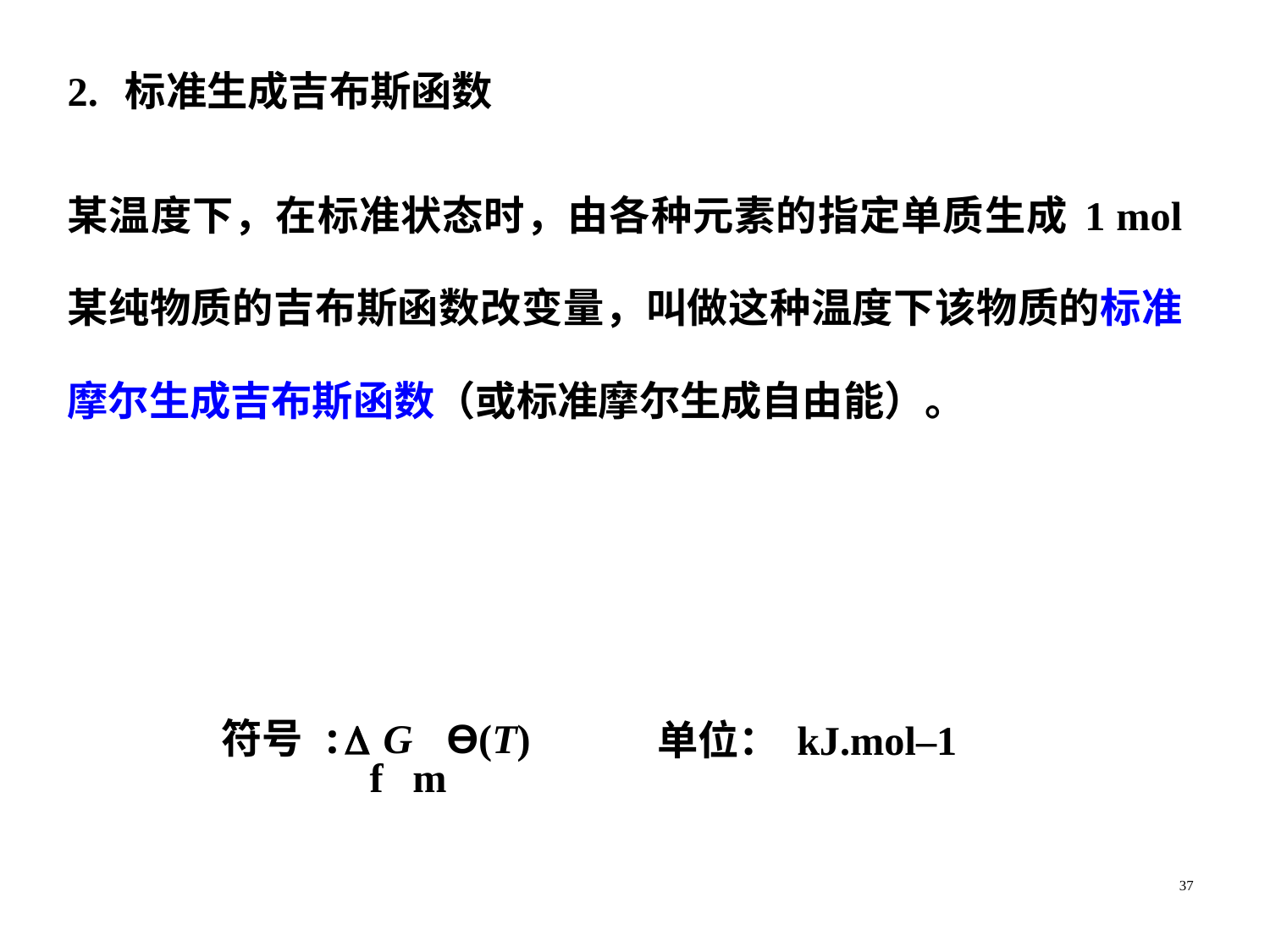

2. 标准生成吉布斯函数
某温度下，在标准状态时，由各种元素的指定单质生成1 mol 某纯物质的吉布斯函数改变量，叫做这种温度下该物质的标准摩尔生成吉布斯函数（或标准摩尔生成自由能）。
符号:ΔfGmƟ(T)
单位：kJ.mol–1
37